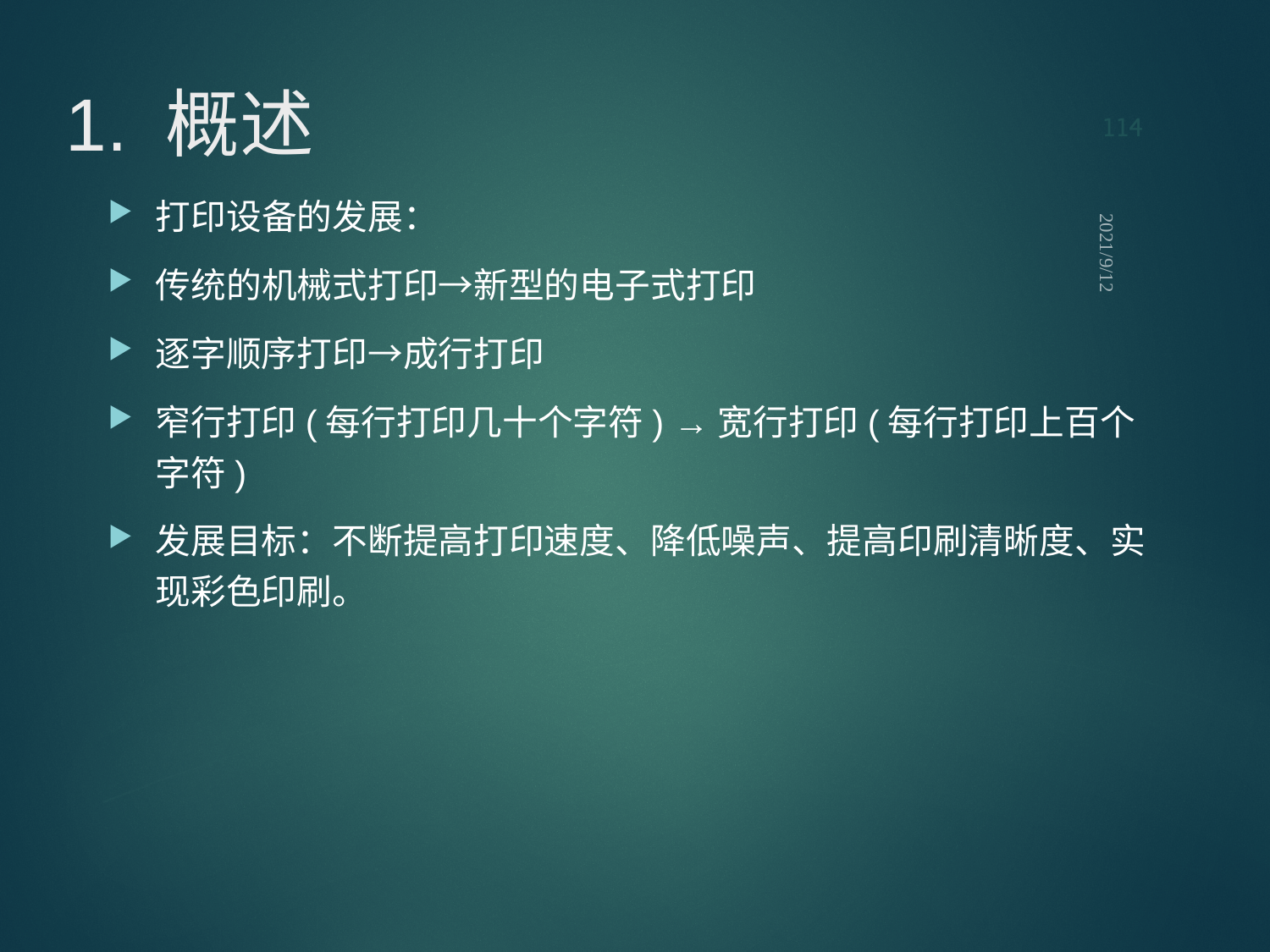

114
# 1. 概述
打印设备的发展：
传统的机械式打印→新型的电子式打印
逐字顺序打印→成行打印
窄行打印(每行打印几十个字符) →宽行打印(每行打印上百个字符)
发展目标：不断提高打印速度、降低噪声、提高印刷清晰度、实现彩色印刷。
2021/9/12